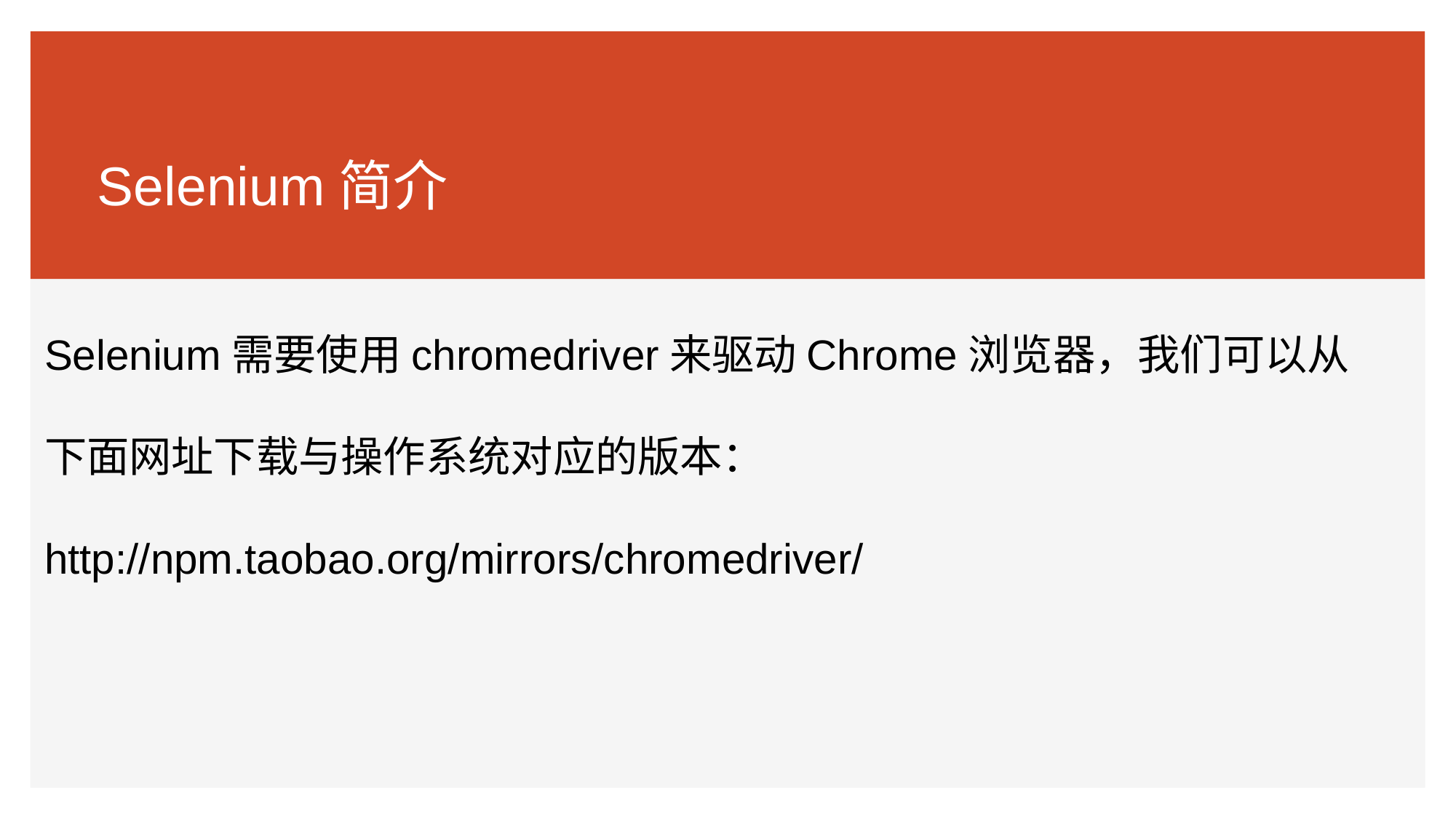

# Selenium简介
Selenium需要使用chromedriver来驱动Chrome浏览器，我们可以从下面网址下载与操作系统对应的版本：
http://npm.taobao.org/mirrors/chromedriver/